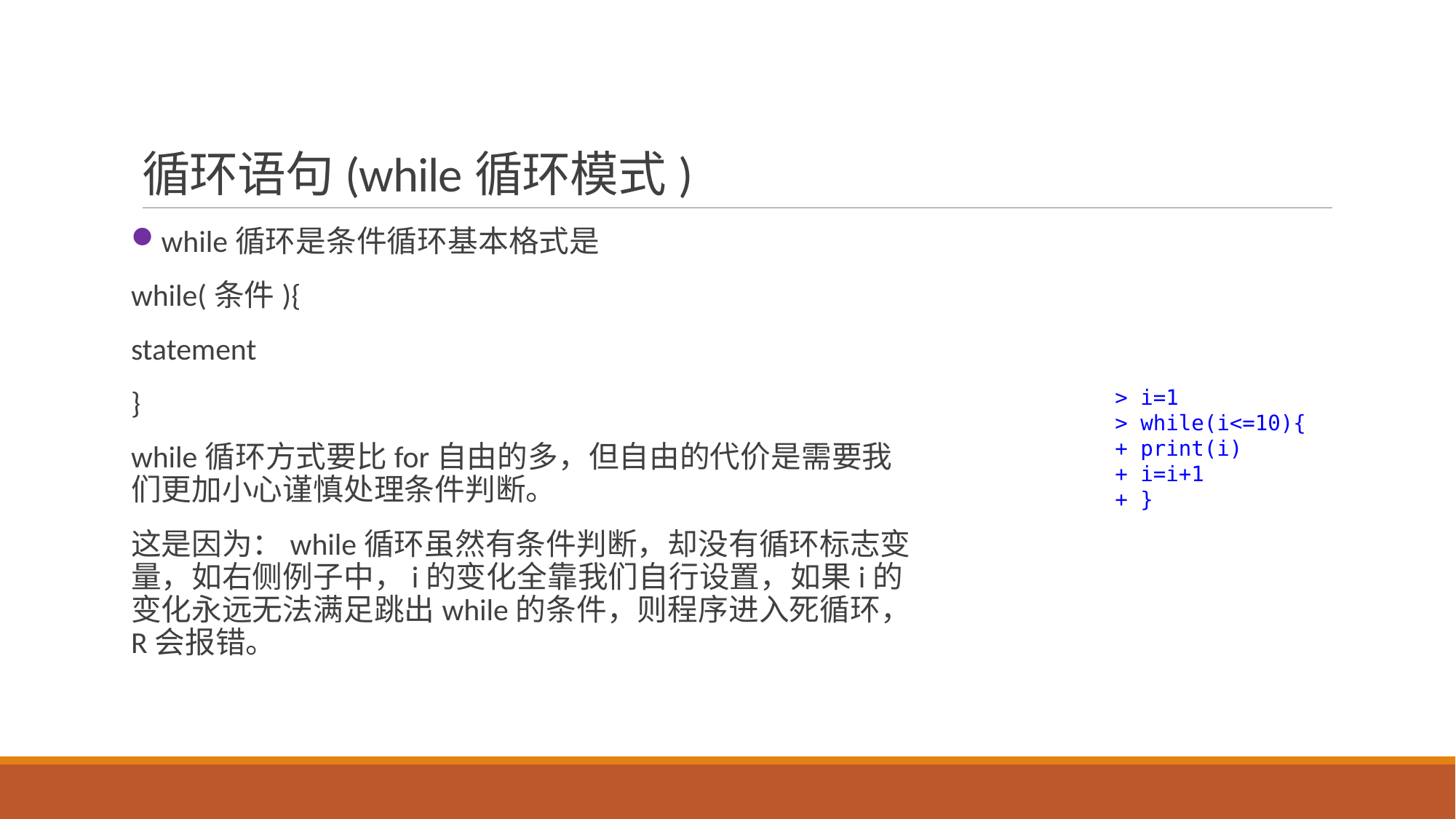

# 循环语句(while循环模式)
while循环是条件循环基本格式是
while(条件){
statement
}
while循环方式要比for自由的多，但自由的代价是需要我们更加小心谨慎处理条件判断。
这是因为：while循环虽然有条件判断，却没有循环标志变量，如右侧例子中，i的变化全靠我们自行设置，如果i的变化永远无法满足跳出while的条件，则程序进入死循环，R会报错。
> i=1
> while(i<=10){
+ print(i)
+ i=i+1
+ }